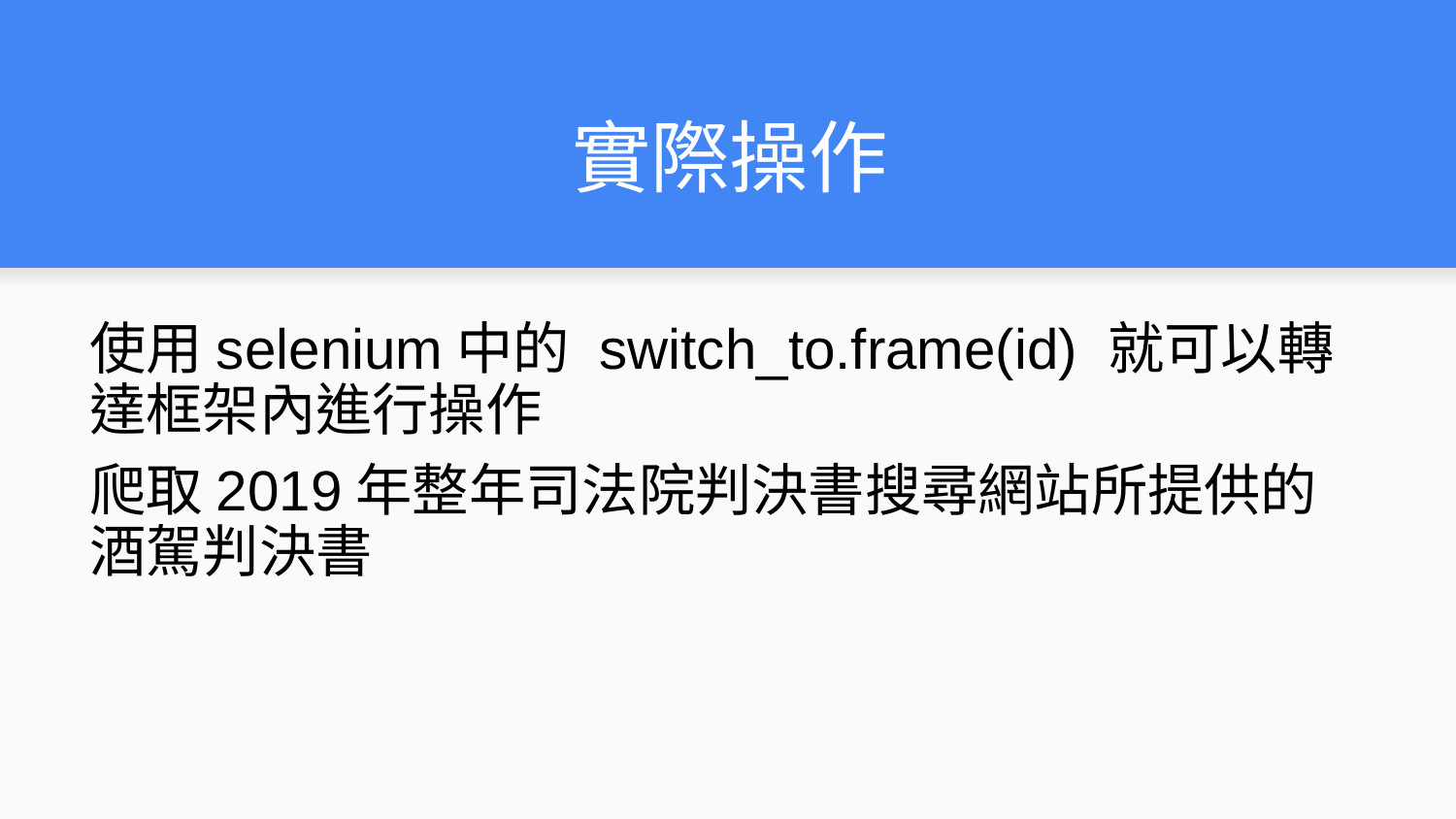

# 實際操作
使用selenium中的 switch_to.frame(id) 就可以轉達框架內進行操作
爬取2019年整年司法院判決書搜尋網站所提供的酒駕判決書